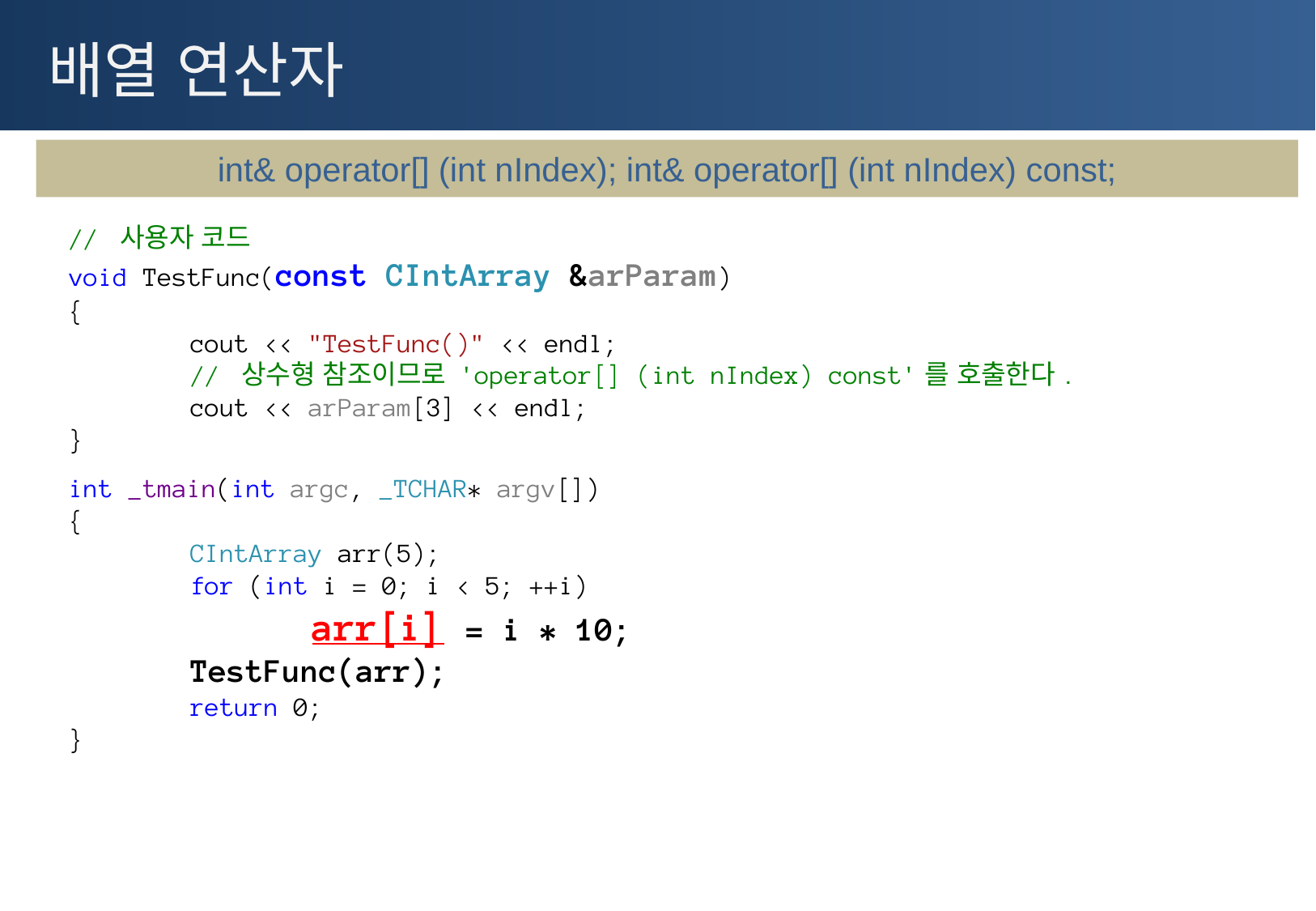

# 배열 연산자
int& operator[] (int nIndex); int& operator[] (int nIndex) const;
// 사용자 코드
void TestFunc(const CIntArray &arParam)
{
	cout << "TestFunc()" << endl;
	// 상수형 참조이므로 'operator[] (int nIndex) const'를 호출한다.
	cout << arParam[3] << endl;
}

int _tmain(int argc, _TCHAR* argv[])
{
	CIntArray arr(5);
	for (int i = 0; i < 5; ++i)
		arr[i] = i * 10;
	TestFunc(arr);
	return 0;
}